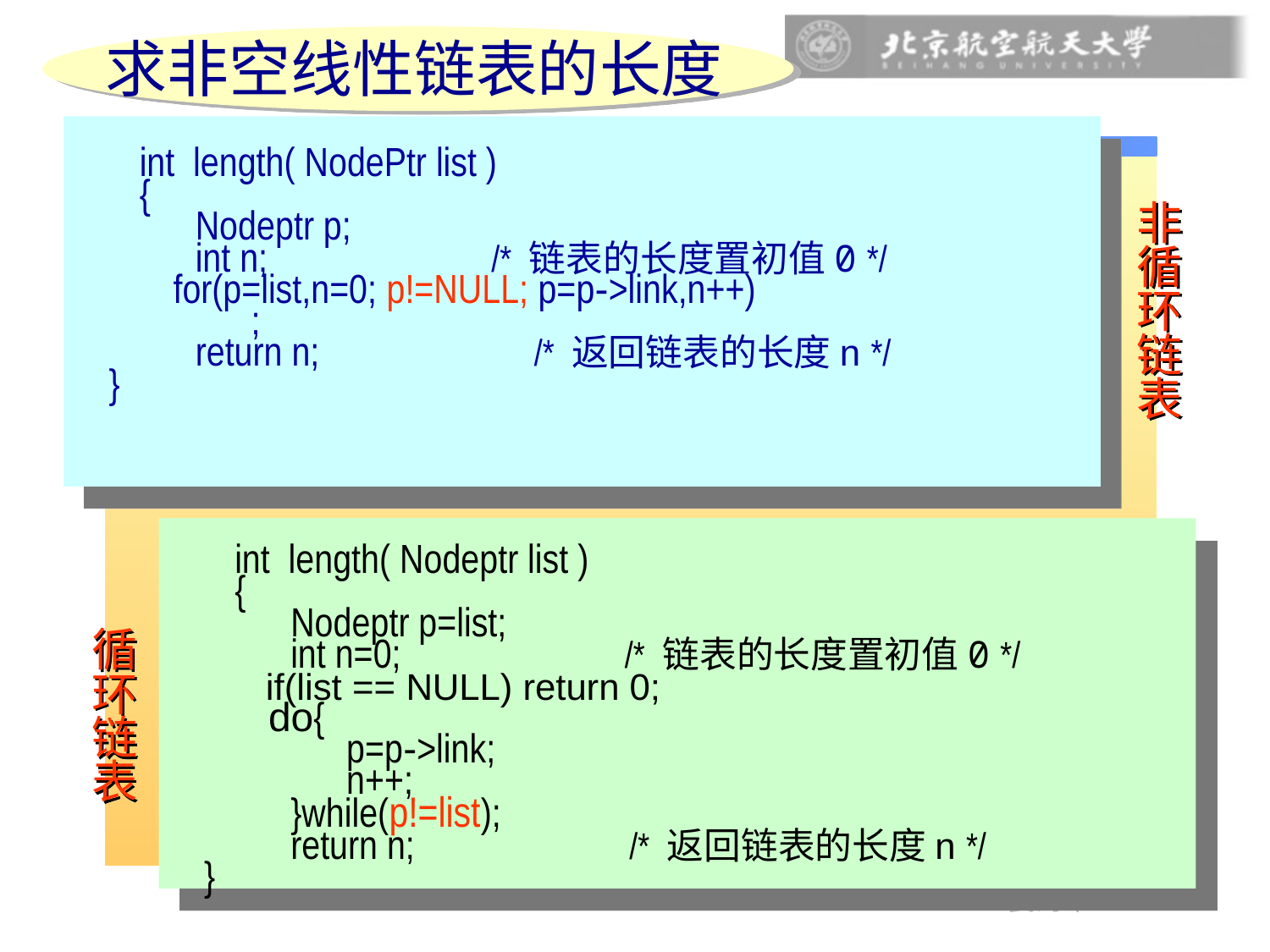

求非空线性链表的长度

int  length( NodePtr list )
{
      Nodeptr p;
      int n;                        /* 链表的长度置初值0 */
   for(p=list,n=0; p!=NULL; p=p->link,n++)
            ;
      return n;                       /* 返回链表的长度n */
  }
非
循
环
链
表

int  length( Nodeptr list )
{
      Nodeptr p=list;
      int n=0;                        /* 链表的长度置初值0 */
   if(list == NULL) return 0;
   do{
            p=p->link;
            n++;
      }while(p!=list);
      return n;                       /* 返回链表的长度n */
  }
循
环
链
表